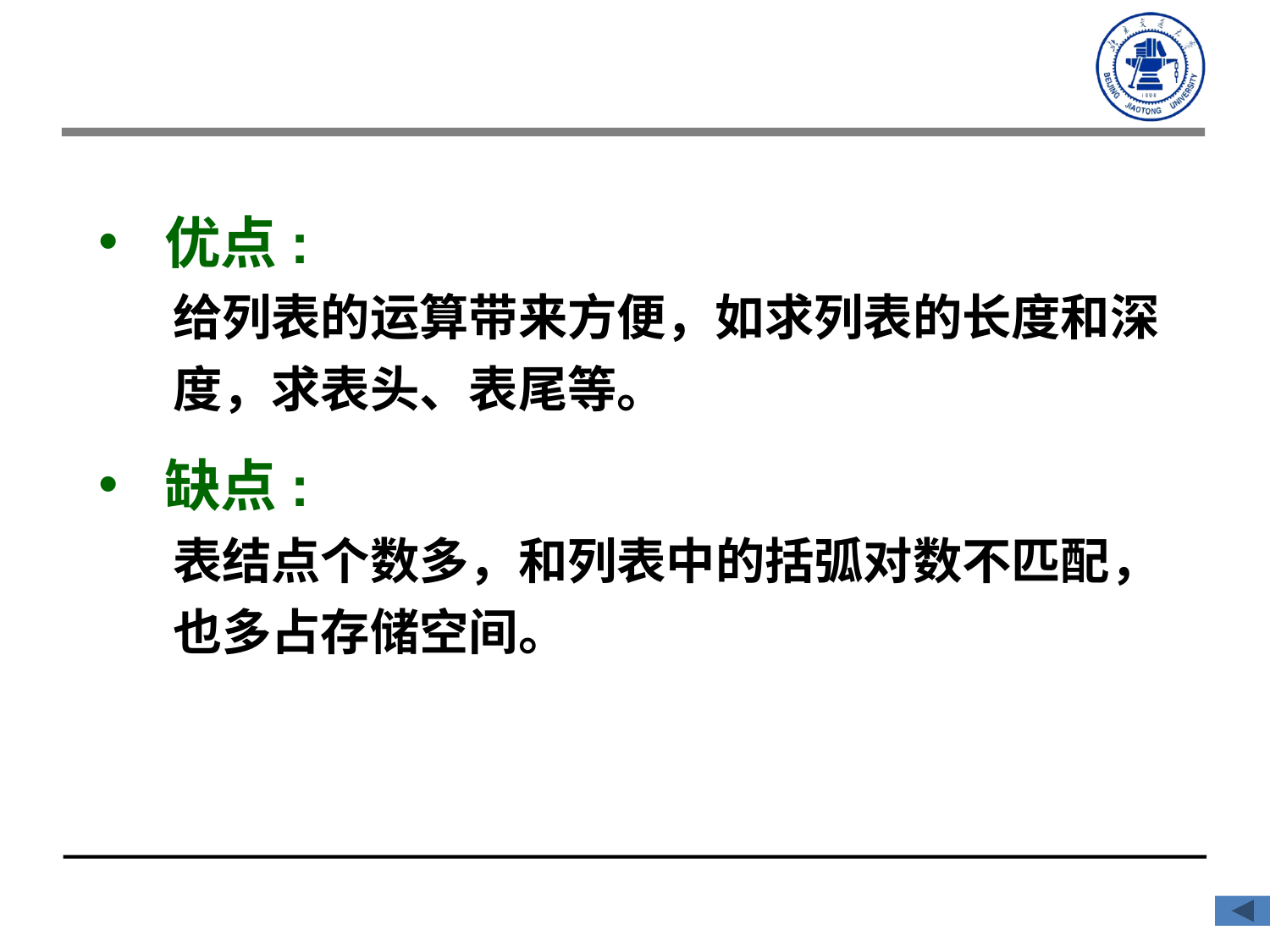

优点:
给列表的运算带来方便，如求列表的长度和深度，求表头、表尾等。
缺点:
表结点个数多，和列表中的括弧对数不匹配，也多占存储空间。